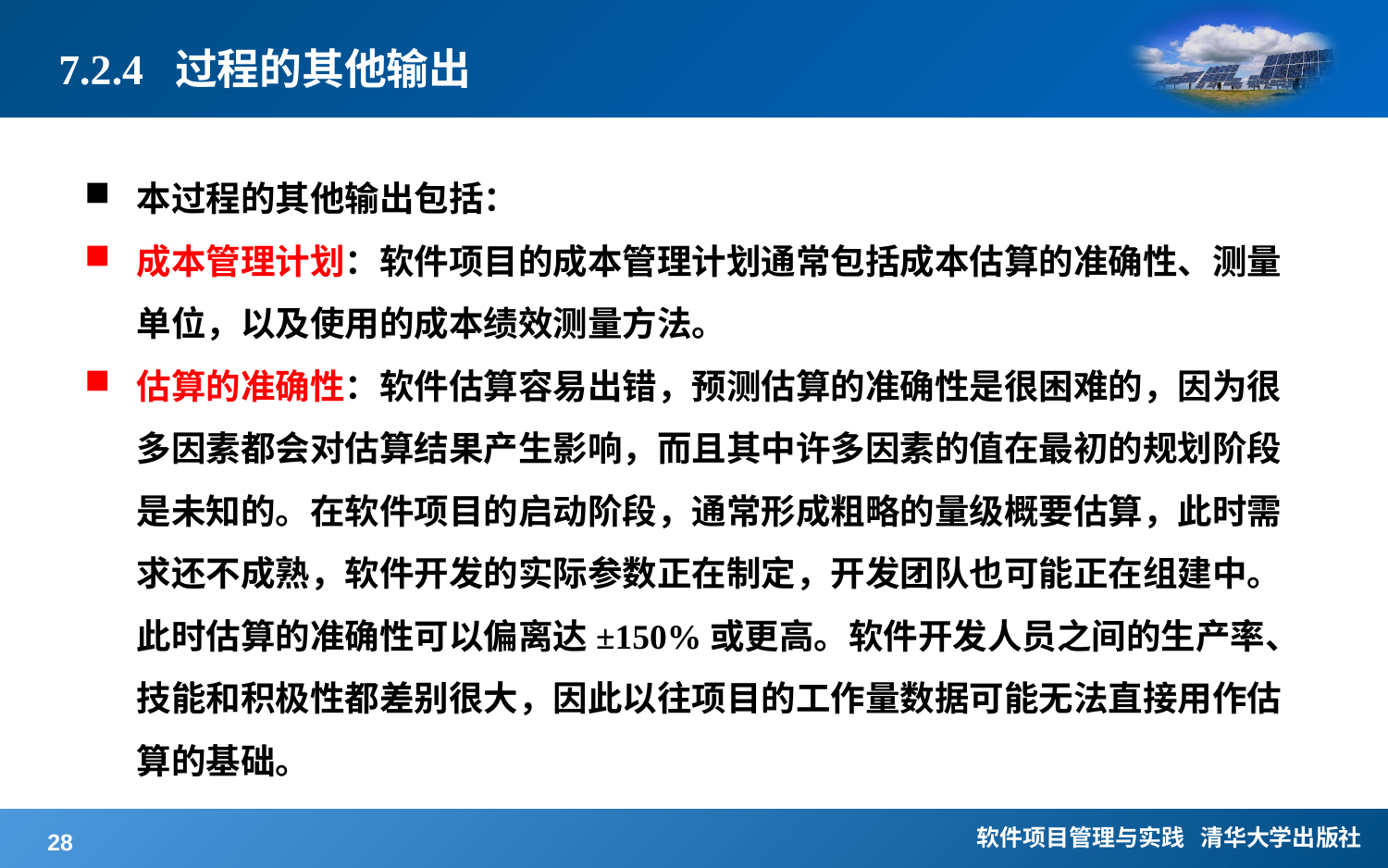

# 7.2.4  过程的其他输出
本过程的其他输出包括：
成本管理计划：软件项目的成本管理计划通常包括成本估算的准确性、测量单位，以及使用的成本绩效测量方法。
估算的准确性：软件估算容易出错，预测估算的准确性是很困难的，因为很多因素都会对估算结果产生影响，而且其中许多因素的值在最初的规划阶段是未知的。在软件项目的启动阶段，通常形成粗略的量级概要估算，此时需求还不成熟，软件开发的实际参数正在制定，开发团队也可能正在组建中。此时估算的准确性可以偏离达±150%或更高。软件开发人员之间的生产率、技能和积极性都差别很大，因此以往项目的工作量数据可能无法直接用作估算的基础。